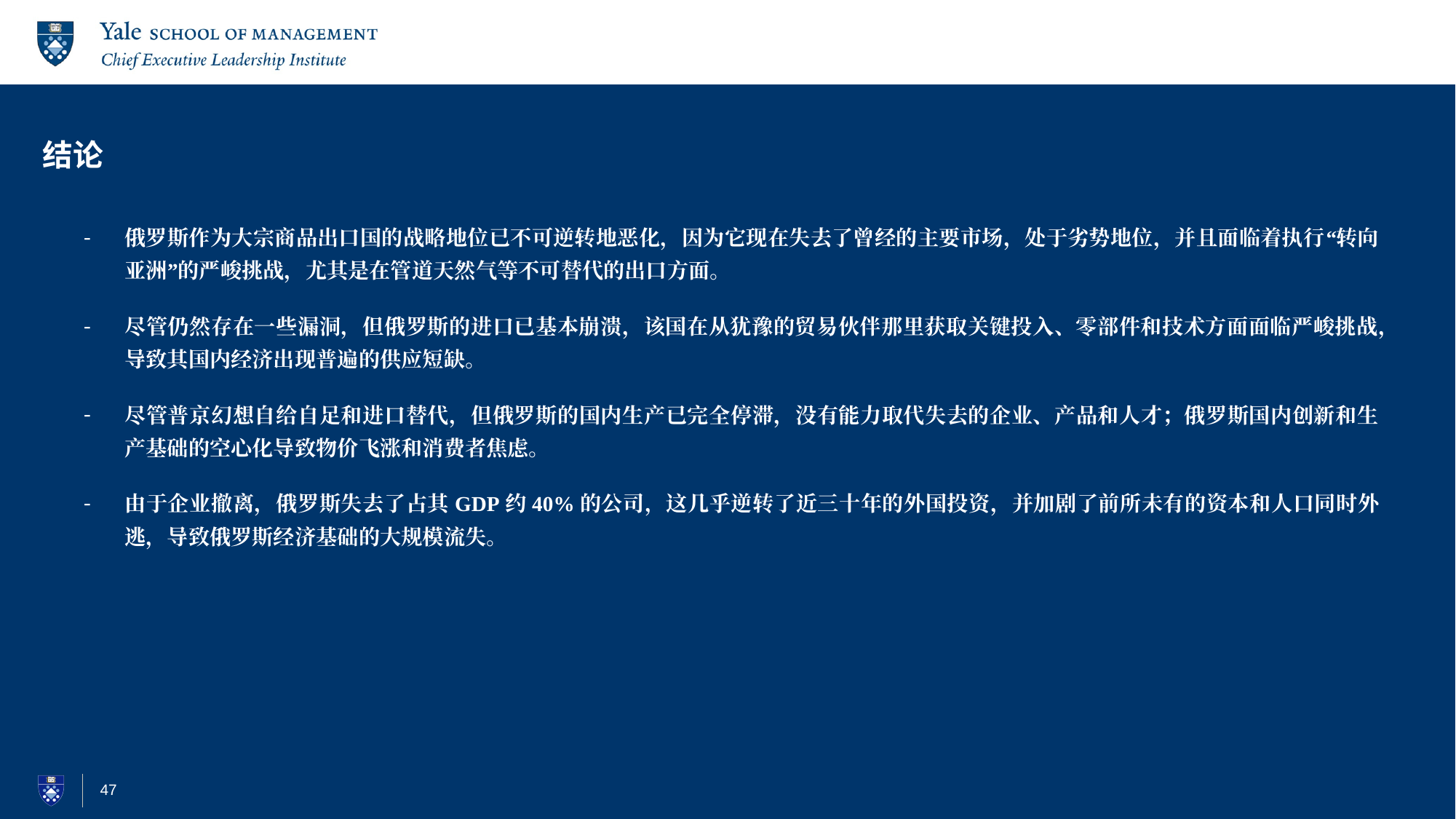

# 结论
俄罗斯作为大宗商品出口国的战略地位已不可逆转地恶化，因为它现在失去了曾经的主要市场，处于劣势地位，并且面临着执行“转向亚洲”的严峻挑战，尤其是在管道天然气等不可替代的出口方面。
尽管仍然存在一些漏洞，但俄罗斯的进口已基本崩溃，该国在从犹豫的贸易伙伴那里获取关键投入、零部件和技术方面面临严峻挑战，导致其国内经济出现普遍的供应短缺。
尽管普京幻想自给自足和进口替代，但俄罗斯的国内生产已完全停滞，没有能力取代失去的企业、产品和人才；俄罗斯国内创新和生产基础的空心化导致物价飞涨和消费者焦虑。
由于企业撤离，俄罗斯失去了占其GDP约40%的公司，这几乎逆转了近三十年的外国投资，并加剧了前所未有的资本和人口同时外逃，导致俄罗斯经济基础的大规模流失。

47